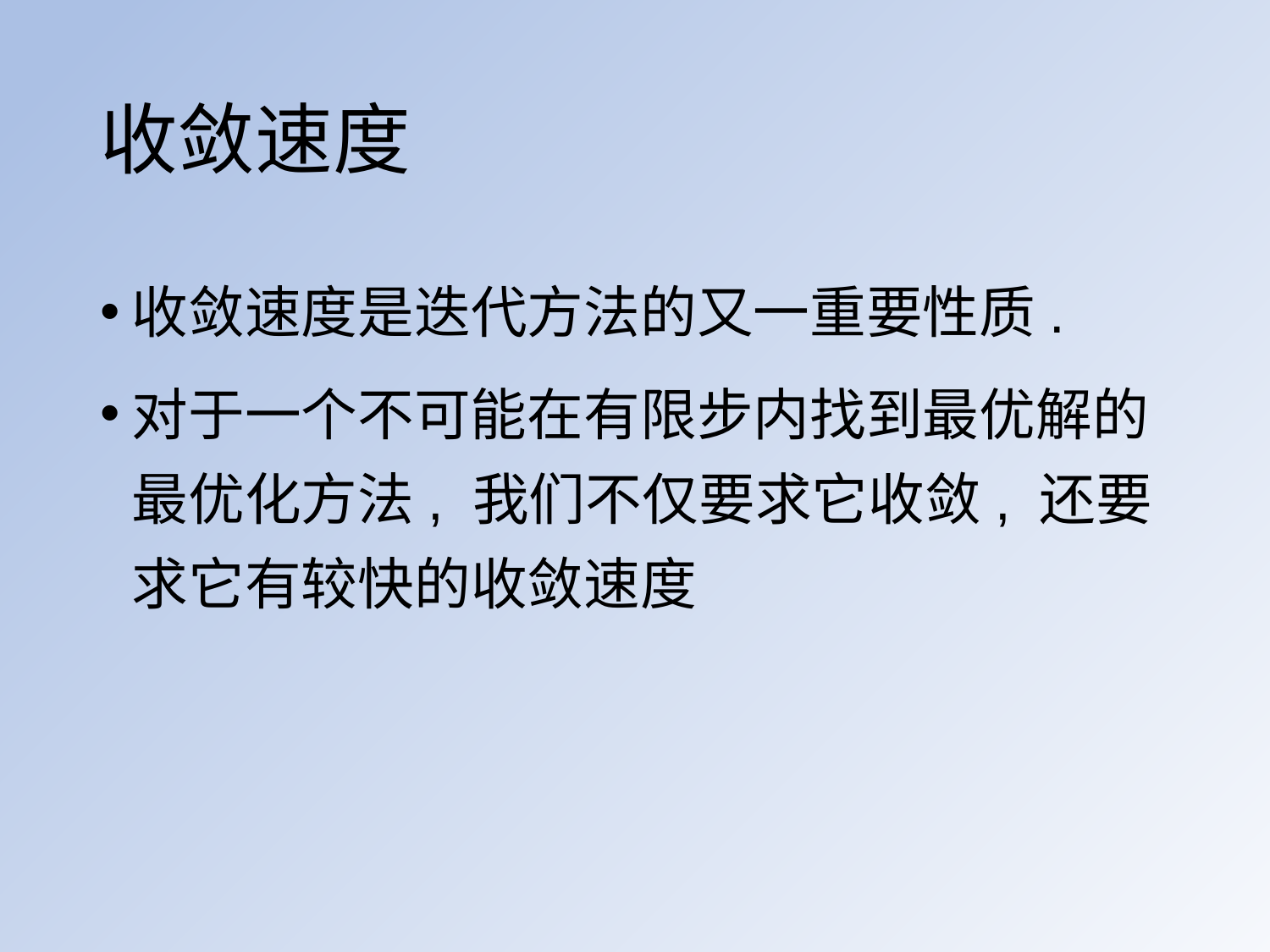

# 收敛速度
收敛速度是迭代方法的又一重要性质.
对于一个不可能在有限步内找到最优解的最优化方法, 我们不仅要求它收敛, 还要求它有较快的收敛速度